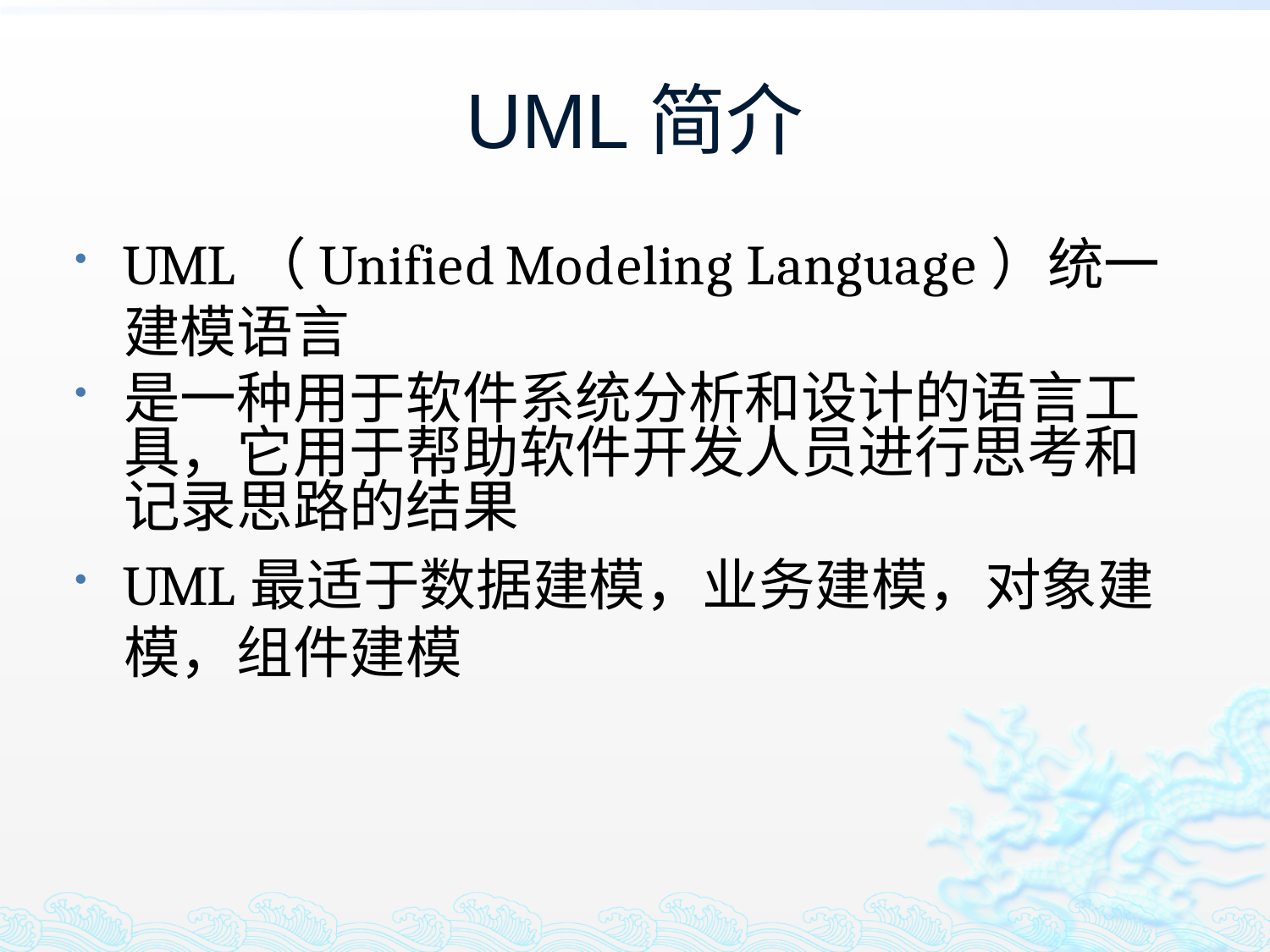

# UML简介
UML（Unified Modeling Language）统一建模语言
是一种用于软件系统分析和设计的语言工具，它用于帮助软件开发人员进行思考和记录思路的结果
UML最适于数据建模，业务建模，对象建模，组件建模